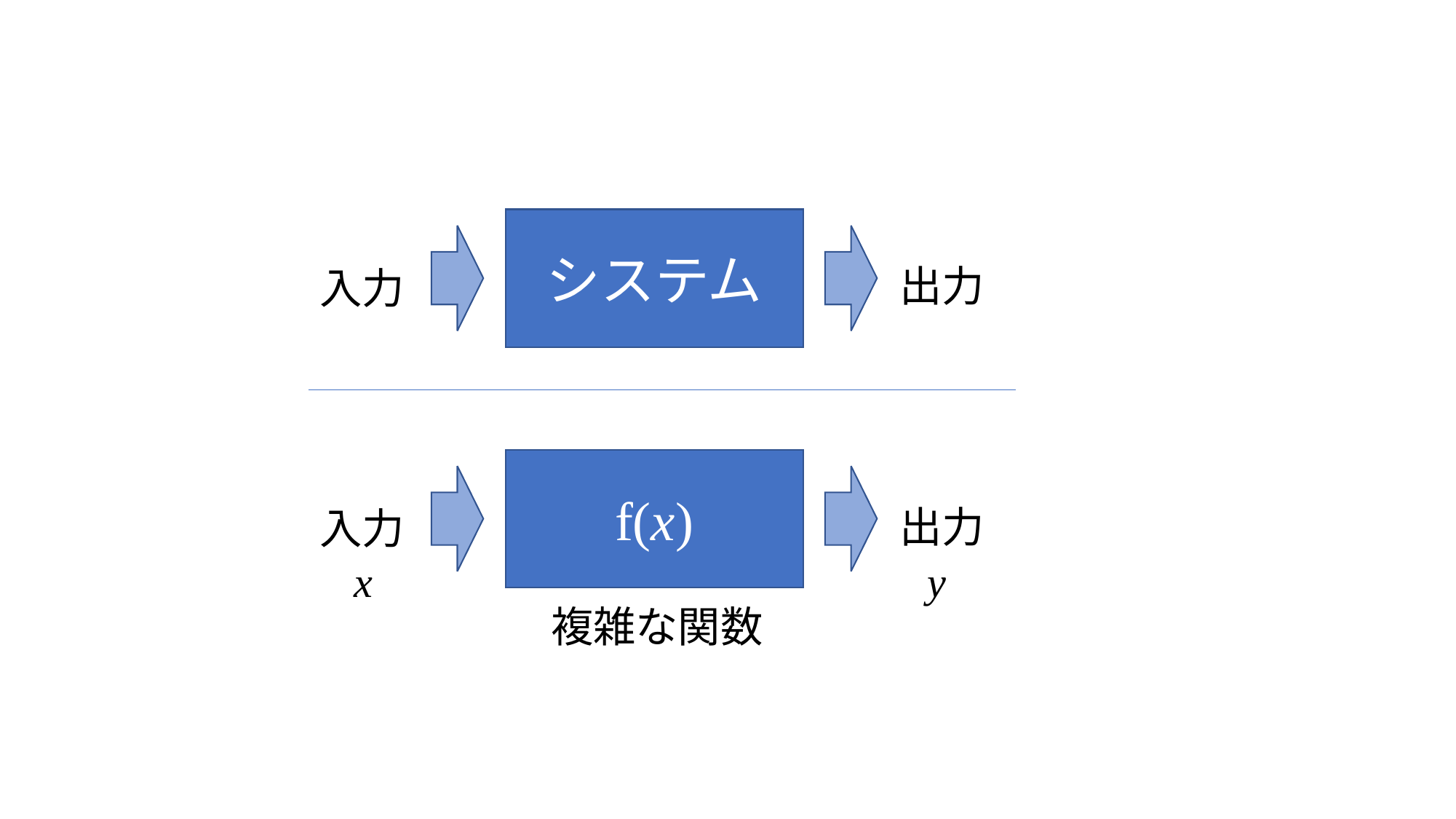

システム

出力
入力
f(x)

出力
入力
x
y
複雑な関数